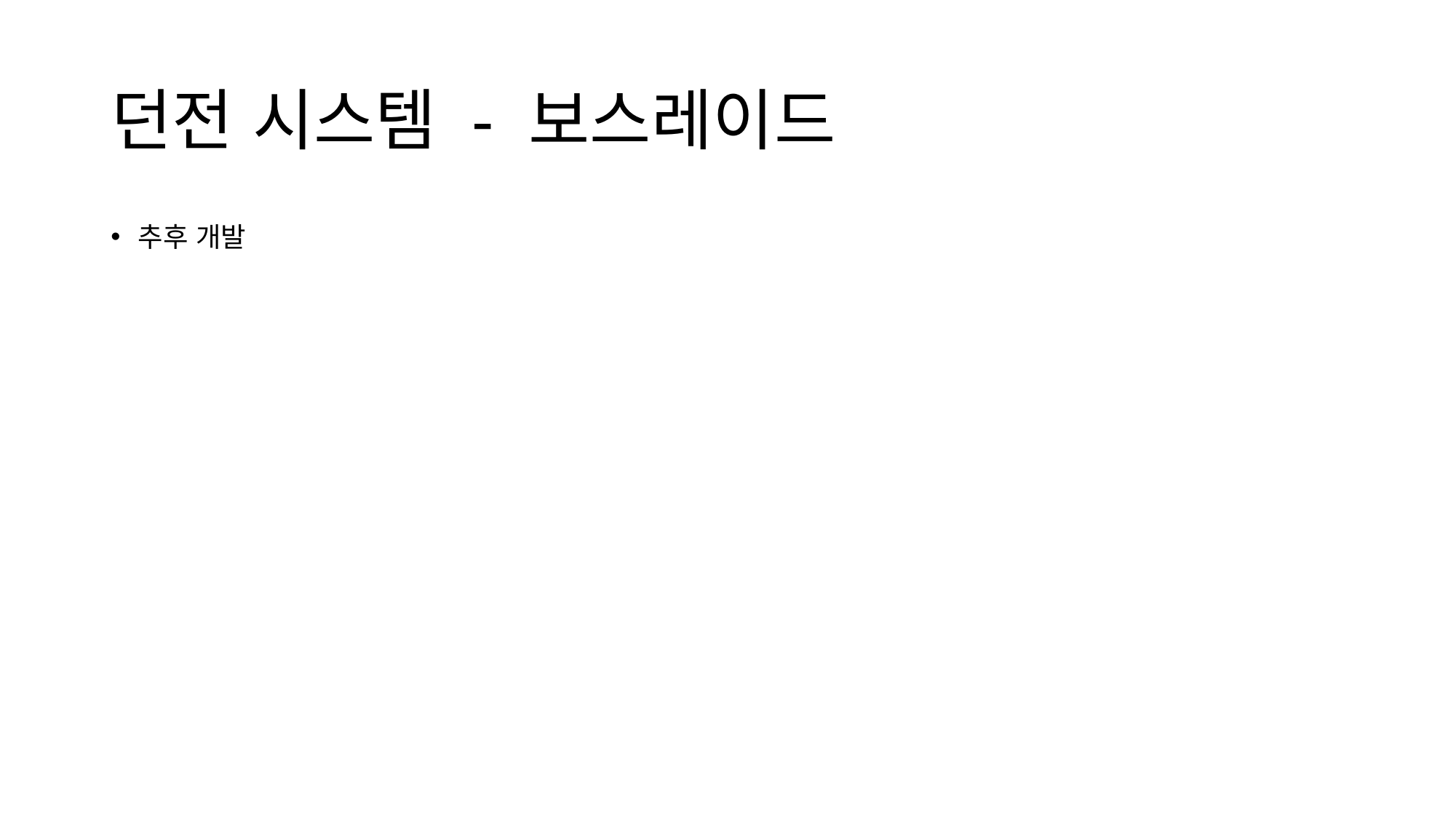

# 던전 시스템 - 보스레이드
추후 개발